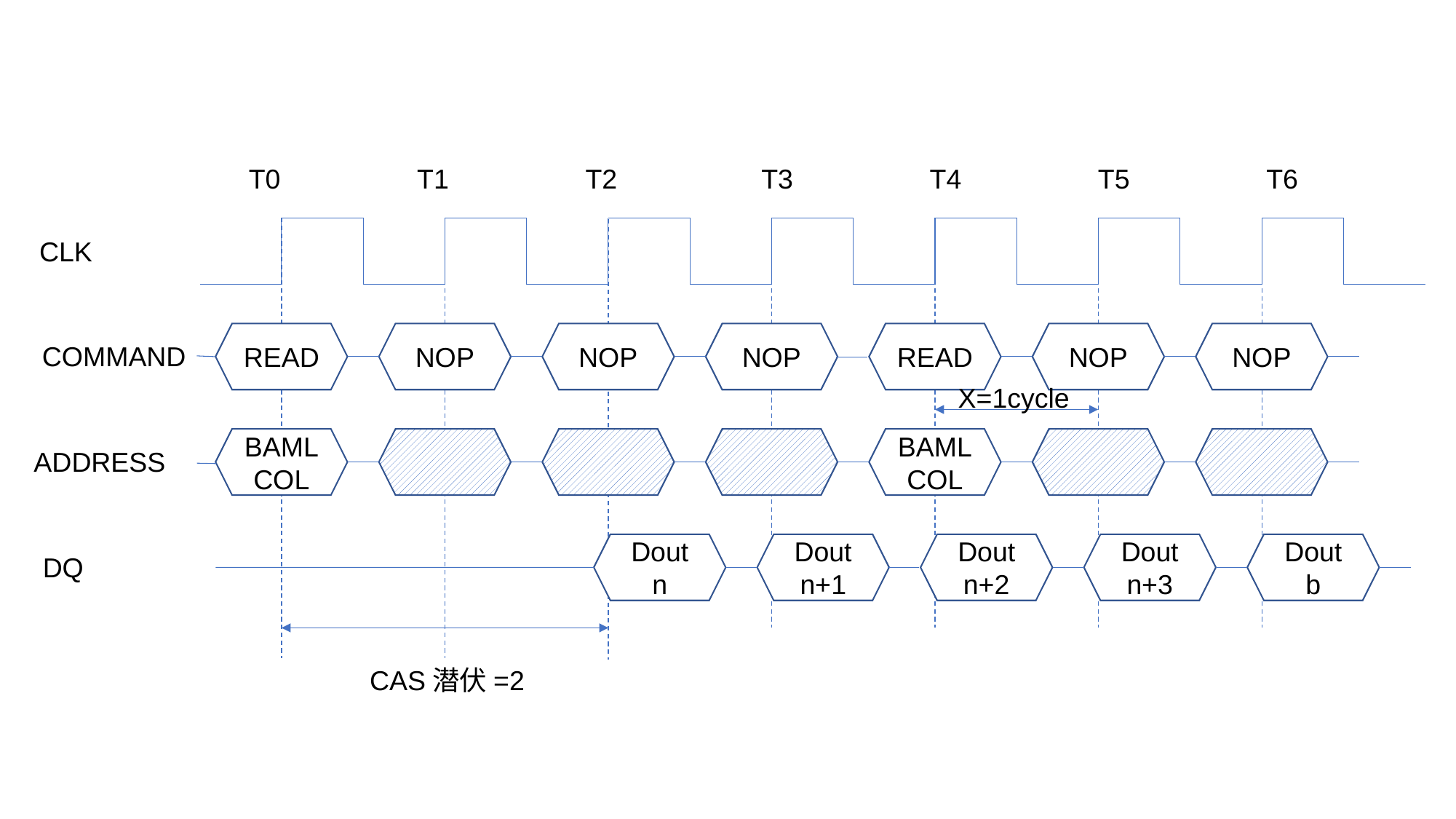

T0                  T1                  T2                   T3                  T4                  T5                  T6
CLK
NOP
READ
NOP
NOP
NOP
READ
NOP
COMMAND
X=1cycle

BAML
COL

BAML
COL

ADDRESS
Dout
b
Dout
n+2
Dout
n+3
Dout
n+1
Dout
n
DQ
CAS潜伏=2